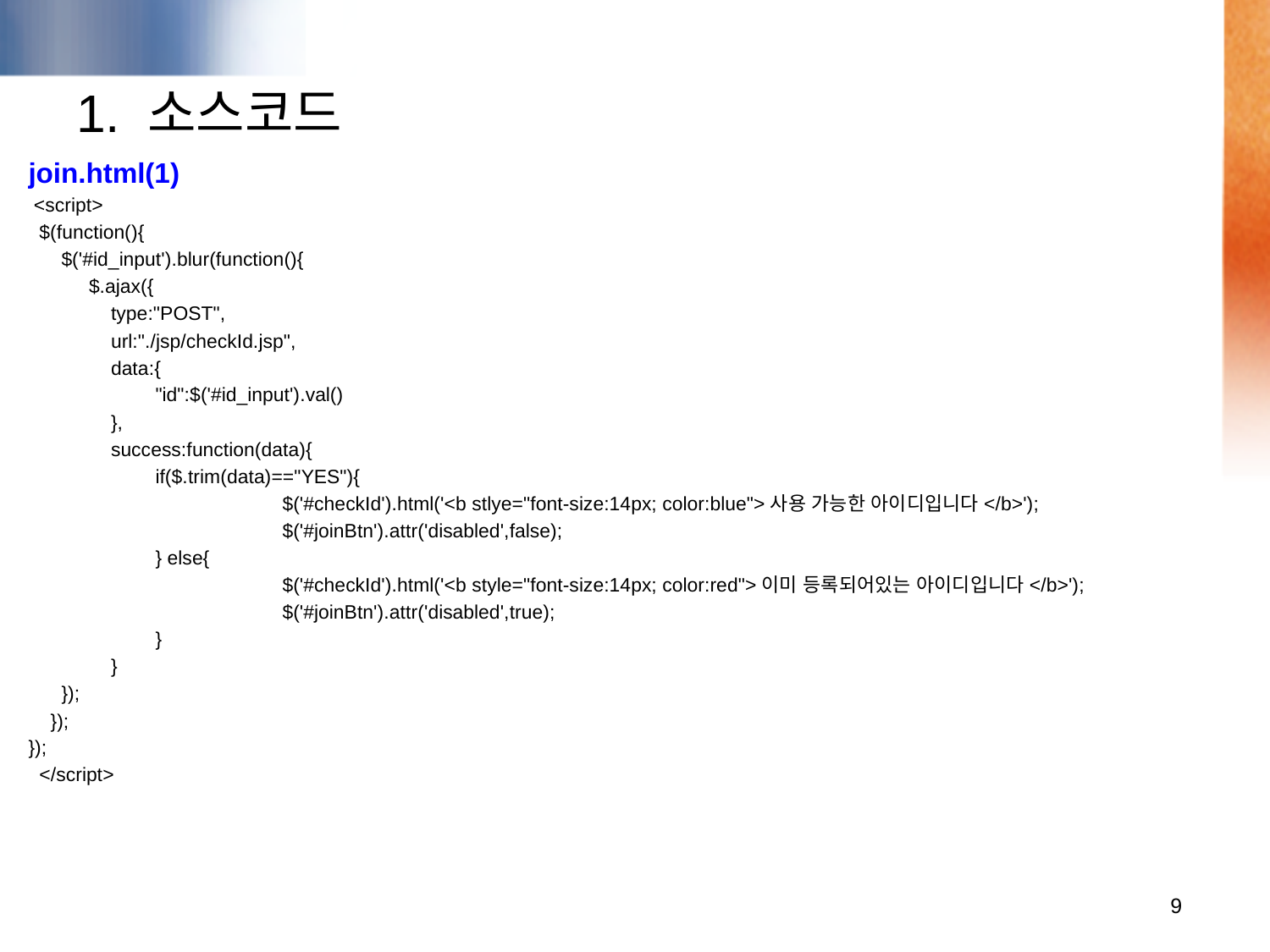

# 1. 소스코드
join.html(1)
 <script>
  $(function(){
      $('#id_input').blur(function(){
           $.ajax({
               type:"POST",
               url:"./jsp/checkId.jsp",
               data:{
	"id":$('#id_input').val()
               },
               success:function(data){
	if($.trim(data)=="YES"){
		$('#checkId').html('<b stlye="font-size:14px; color:blue">사용 가능한 아이디입니다</b>');
		$('#joinBtn').attr('disabled',false);
	} else{
		$('#checkId').html('<b style="font-size:14px; color:red">이미 등록되어있는 아이디입니다</b>');
		$('#joinBtn').attr('disabled',true);
	}
               }
      });
    });
});
  </script>